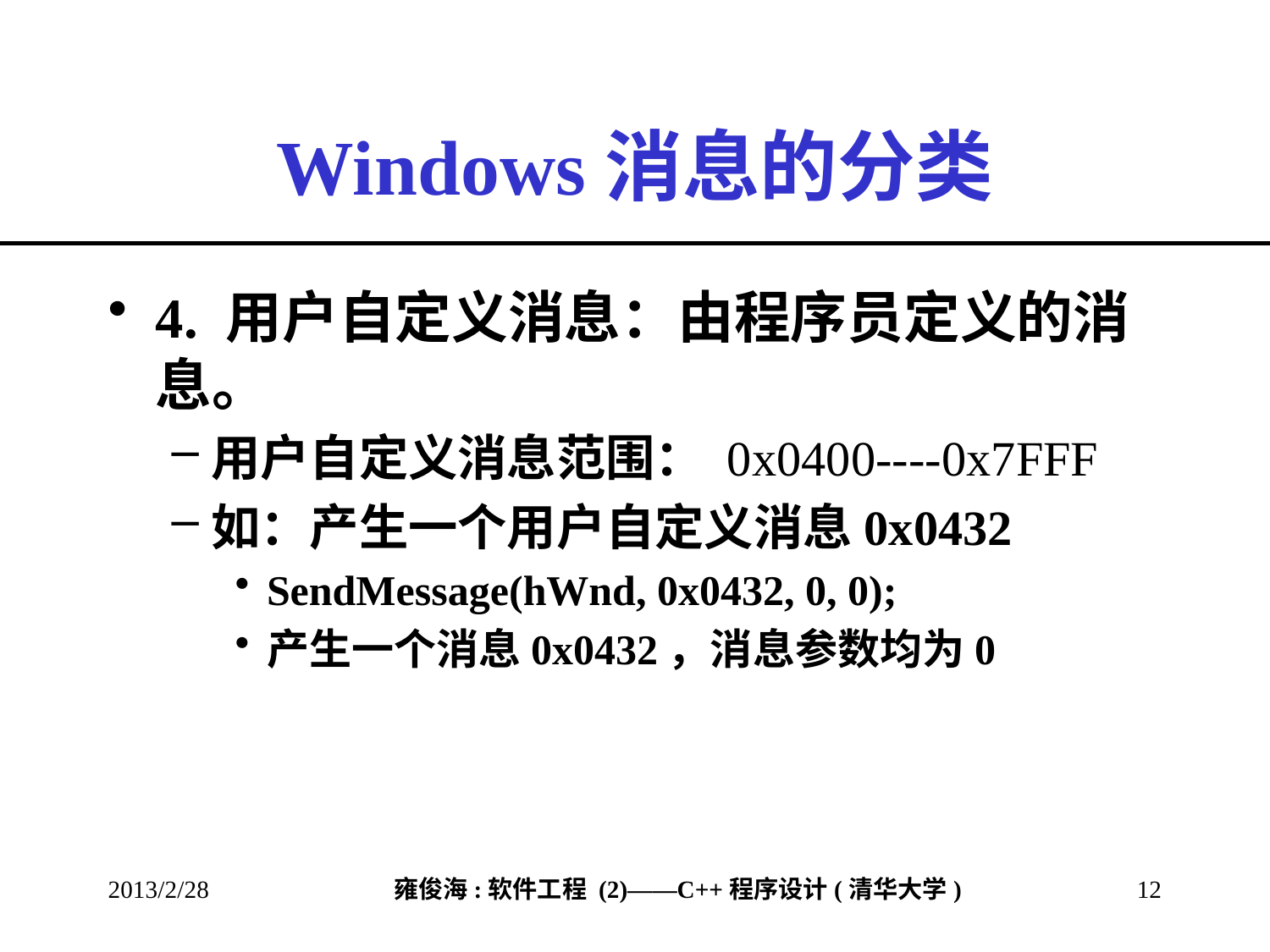

# Windows消息的分类
4. 用户自定义消息：由程序员定义的消息。
用户自定义消息范围： 0x0400----0x7FFF
如：产生一个用户自定义消息0x0432
SendMessage(hWnd, 0x0432, 0, 0);
产生一个消息0x0432，消息参数均为0
2013/2/28
12